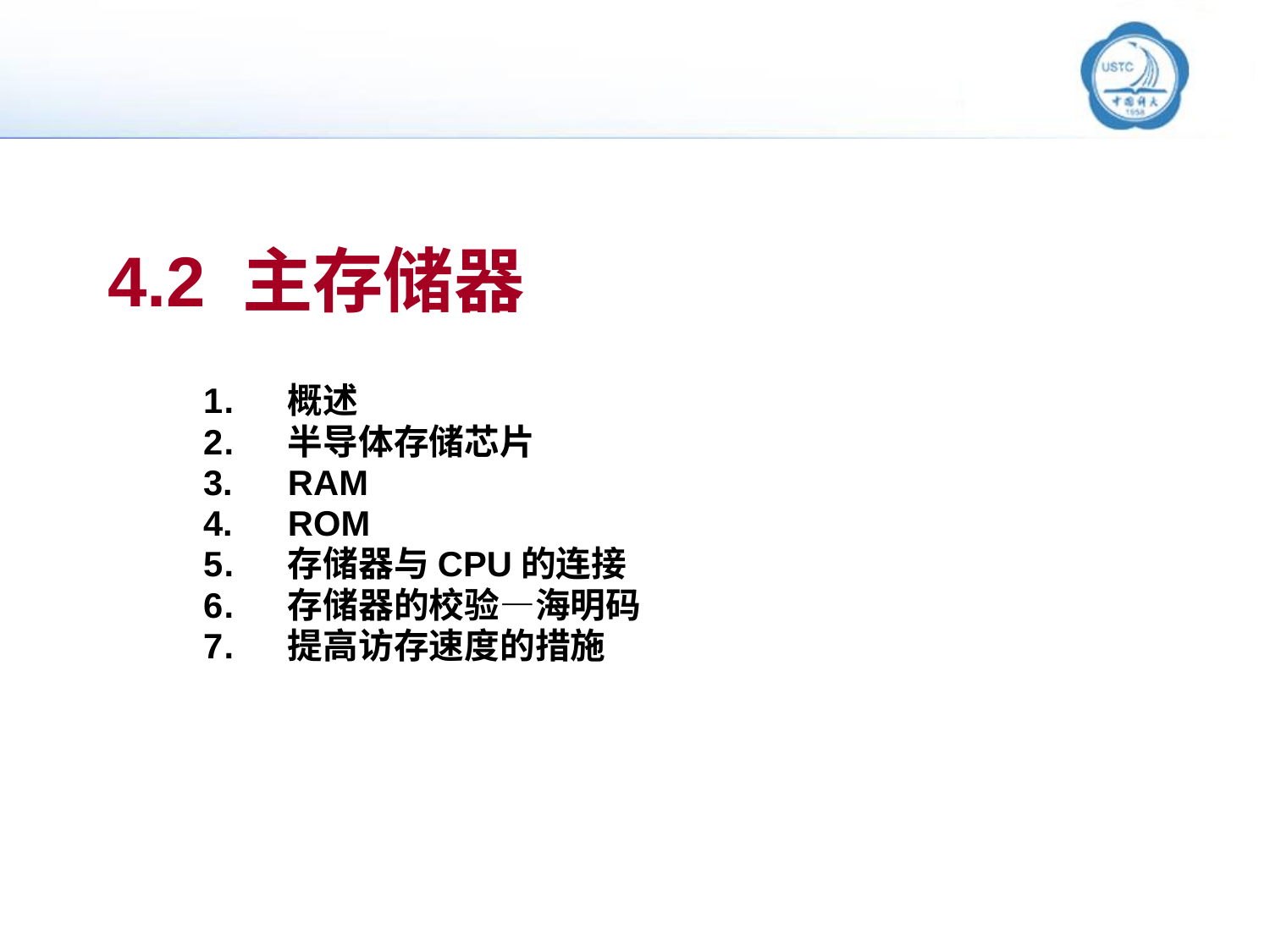

# 4.2 主存储器
概述
半导体存储芯片
RAM
ROM
存储器与CPU的连接
存储器的校验—海明码
提高访存速度的措施